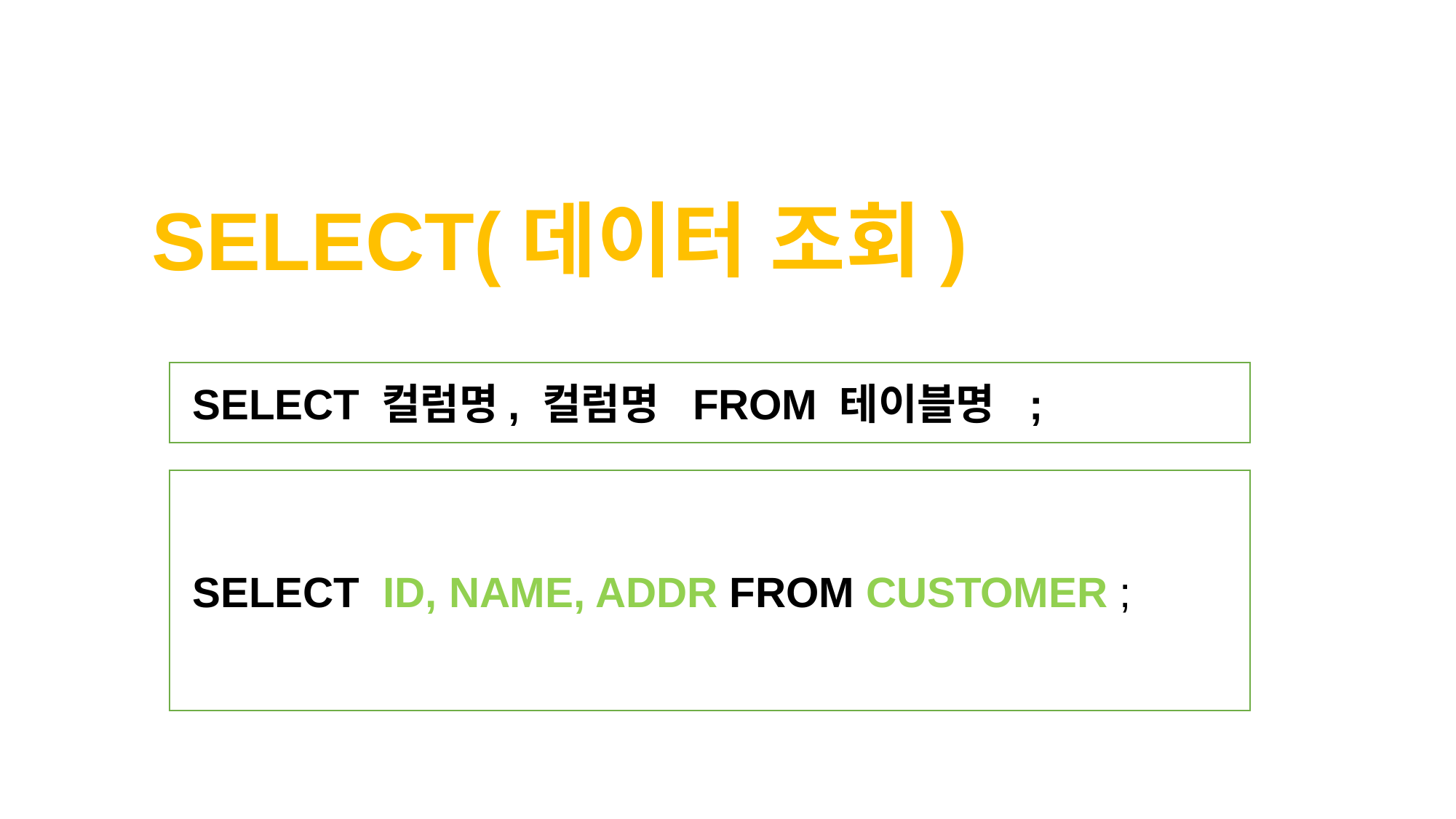

SELECT(데이터 조회)
 SELECT 컬럼명, 컬럼명  FROM 테이블명  ;
 SELECT  ID, NAME, ADDR FROM CUSTOMER ;